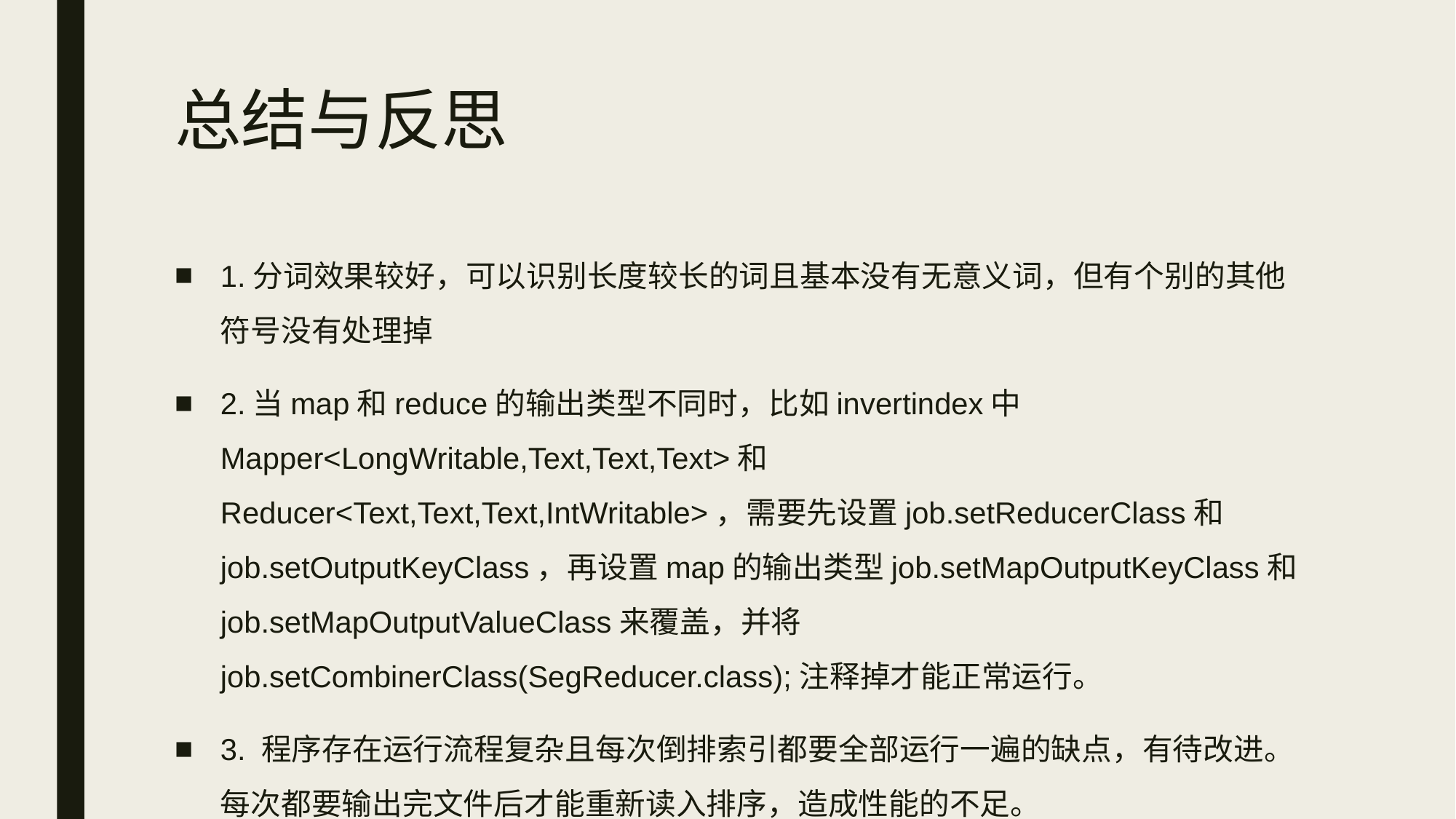

# 总结与反思
1.分词效果较好，可以识别长度较长的词且基本没有无意义词，但有个别的其他符号没有处理掉
2.当map和reduce的输出类型不同时，比如invertindex中Mapper<LongWritable,Text,Text,Text>和Reducer<Text,Text,Text,IntWritable>，需要先设置job.setReducerClass和job.setOutputKeyClass，再设置map的输出类型job.setMapOutputKeyClass和job.setMapOutputValueClass来覆盖，并将job.setCombinerClass(SegReducer.class);注释掉才能正常运行。
3. 程序存在运行流程复杂且每次倒排索引都要全部运行一遍的缺点，有待改进。每次都要输出完文件后才能重新读入排序，造成性能的不足。